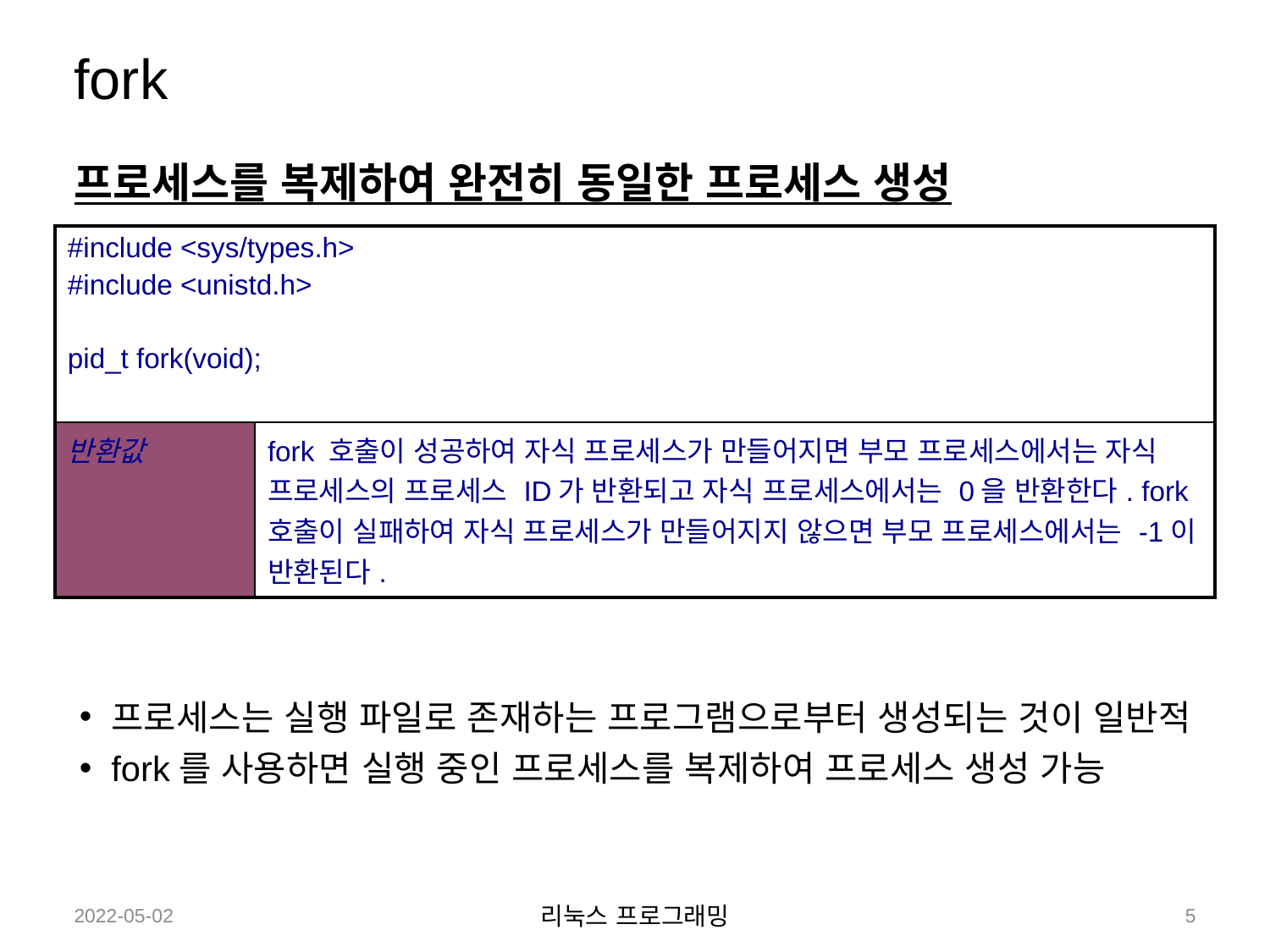

# fork
프로세스를 복제하여 완전히 동일한 프로세스 생성

프로세스는 실행 파일로 존재하는 프로그램으로부터 생성되는 것이 일반적
fork를 사용하면 실행 중인 프로세스를 복제하여 프로세스 생성 가능

| #include <sys/types.h> #include <unistd.h> pid\_t fork(void); |  |
| --- | --- |
| 반환값 | fork 호출이 성공하여 자식 프로세스가 만들어지면 부모 프로세스에서는 자식 프로세스의 프로세스 ID가 반환되고 자식 프로세스에서는 0을 반환한다. fork 호출이 실패하여 자식 프로세스가 만들어지지 않으면 부모 프로세스에서는 -1이 반환된다. |
2022-05-02
리눅스 프로그래밍
5